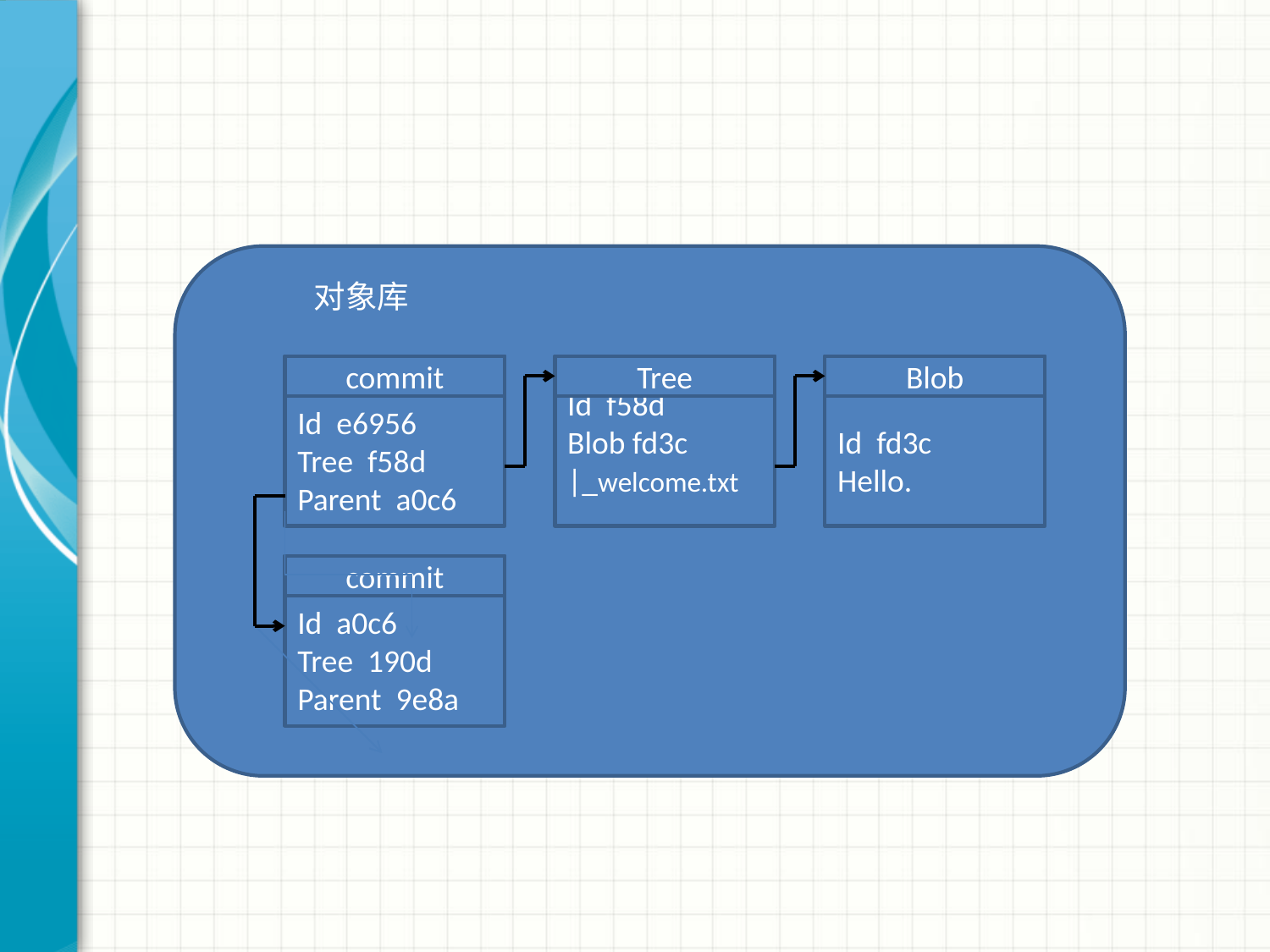

#

对象库
对象库
commit

Id  e6956
Tree  f58d
Parent  a0c6
Tree

Id  f58d
Blob fd3c
|_welcome.txt
Blob

Id  fd3c
Hello.
commit

Id  a0c6
Tree  190d
Parent  9e8a